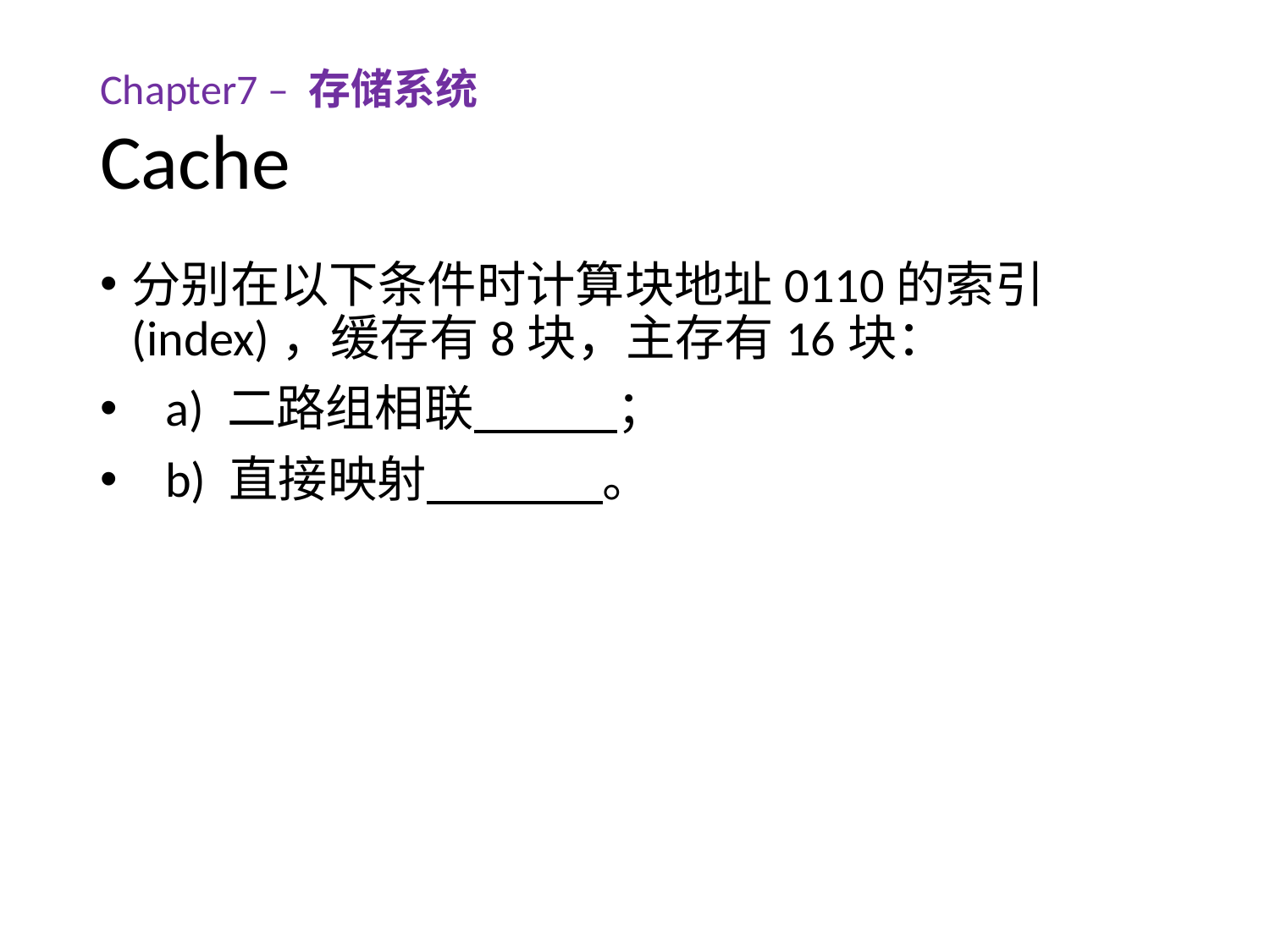

Chapter7 – 存储系统
# Cache
分别在以下条件时计算块地址0110的索引(index)，缓存有8块，主存有16块：
   a) 二路组相联             ；
   b) 直接映射                。